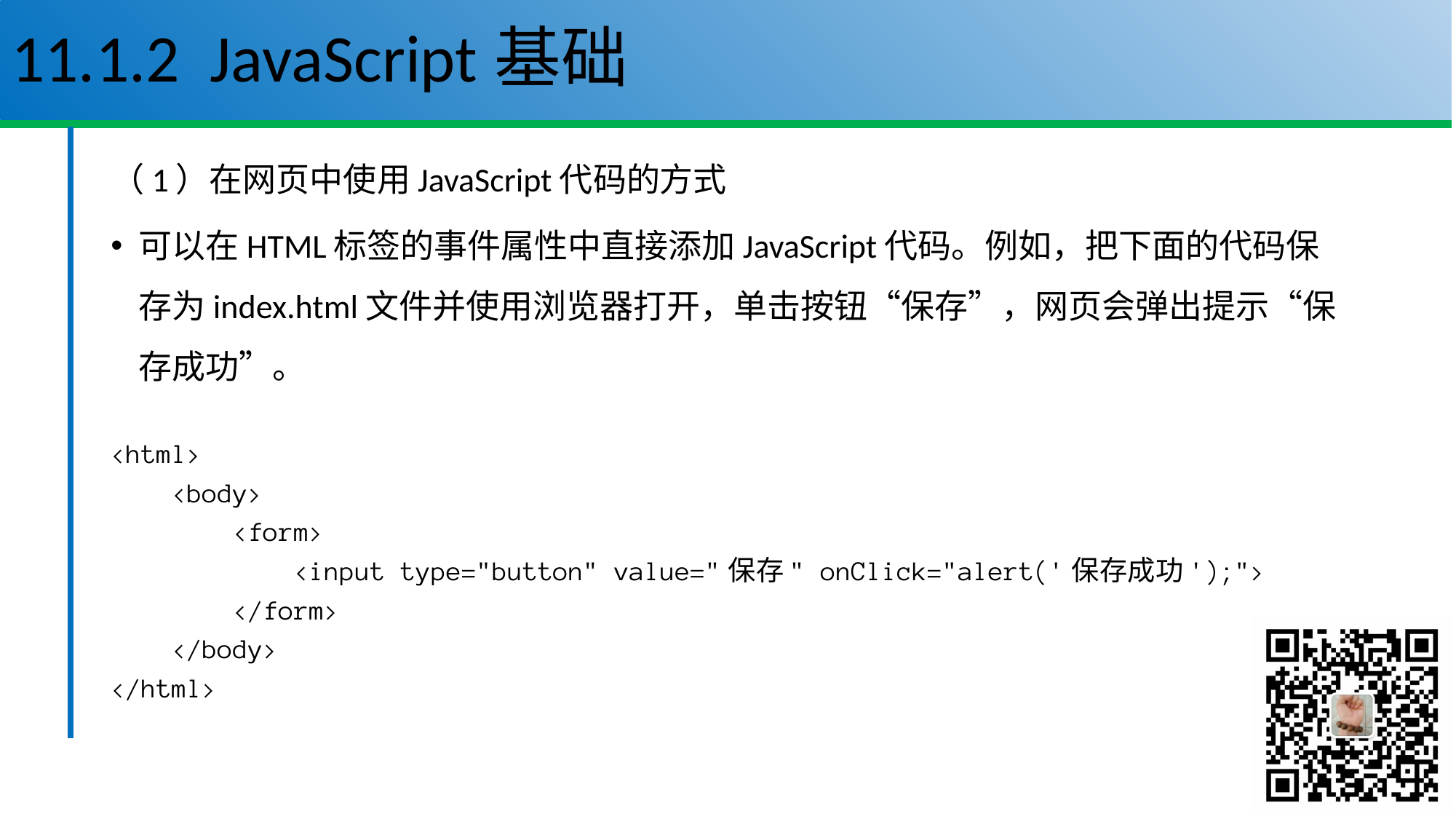

# 11.1.2  JavaScript基础
（1）在网页中使用JavaScript代码的方式
可以在HTML标签的事件属性中直接添加JavaScript代码。例如，把下面的代码保存为index.html文件并使用浏览器打开，单击按钮“保存”，网页会弹出提示“保存成功”。

<html>
    <body>
        <form>
            <input type="button" value="保存" onClick="alert('保存成功');">
        </form>
    </body>
</html>
11